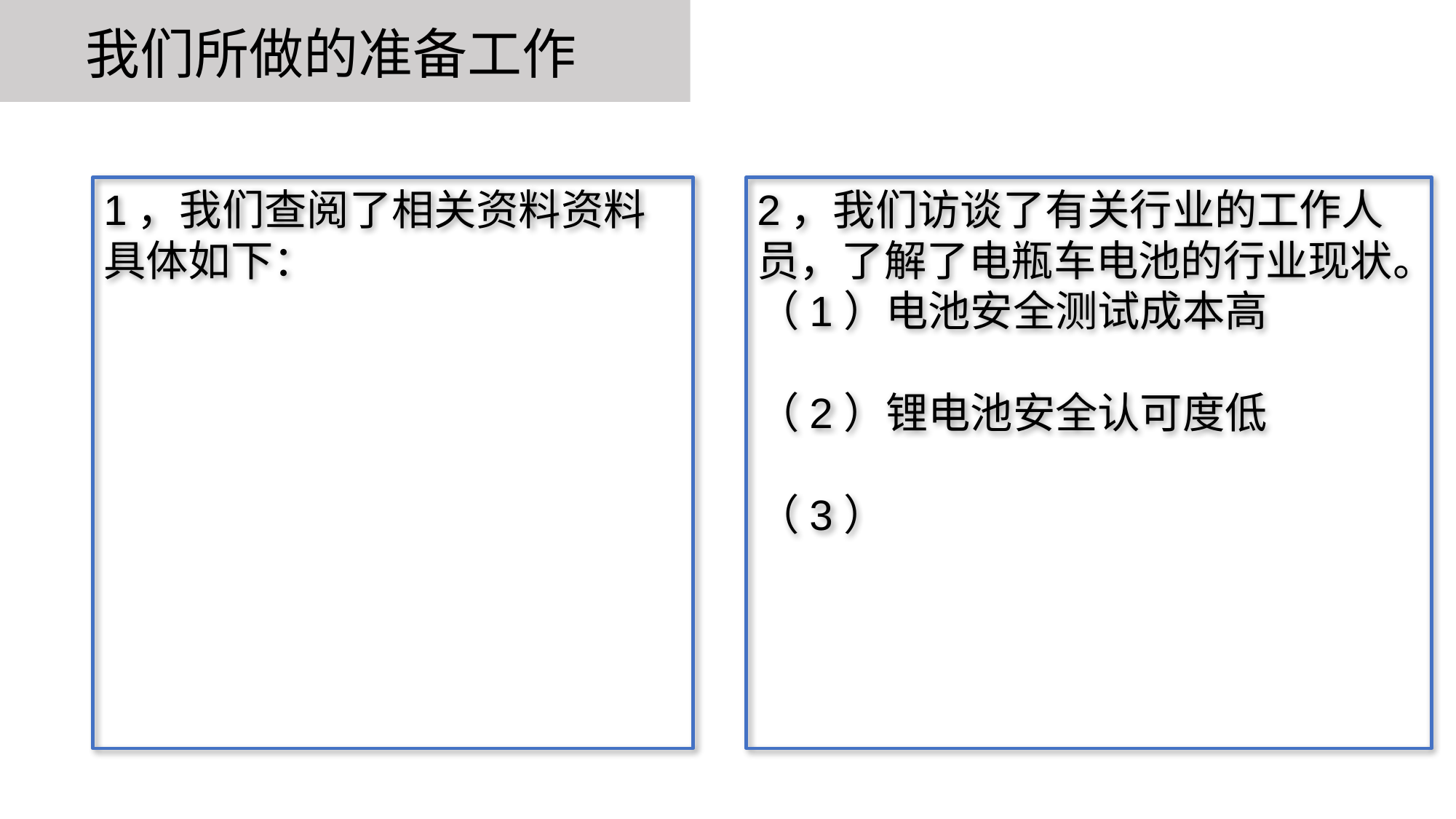

# 我们所做的准备工作

1，我们查阅了相关资料资料
具体如下：

2，我们访谈了有关行业的工作人员，了解了电瓶车电池的行业现状。
（1）电池安全测试成本高

（2）锂电池安全认可度低

（3）